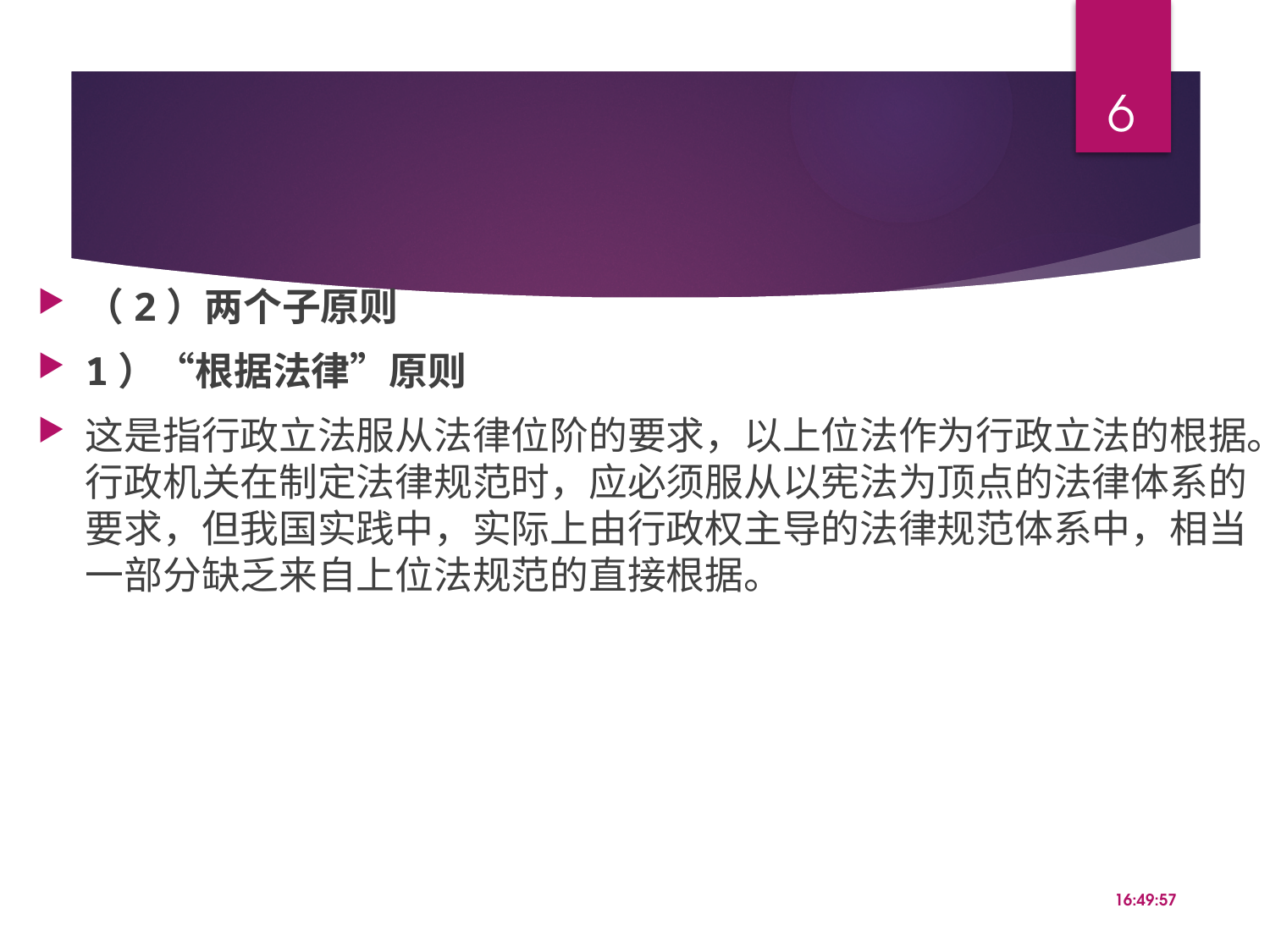

6
#
（2）两个子原则
1）“根据法律”原则
这是指行政立法服从法律位阶的要求，以上位法作为行政立法的根据。行政机关在制定法律规范时，应必须服从以宪法为顶点的法律体系的要求，但我国实践中，实际上由行政权主导的法律规范体系中，相当一部分缺乏来自上位法规范的直接根据。

16:49:57